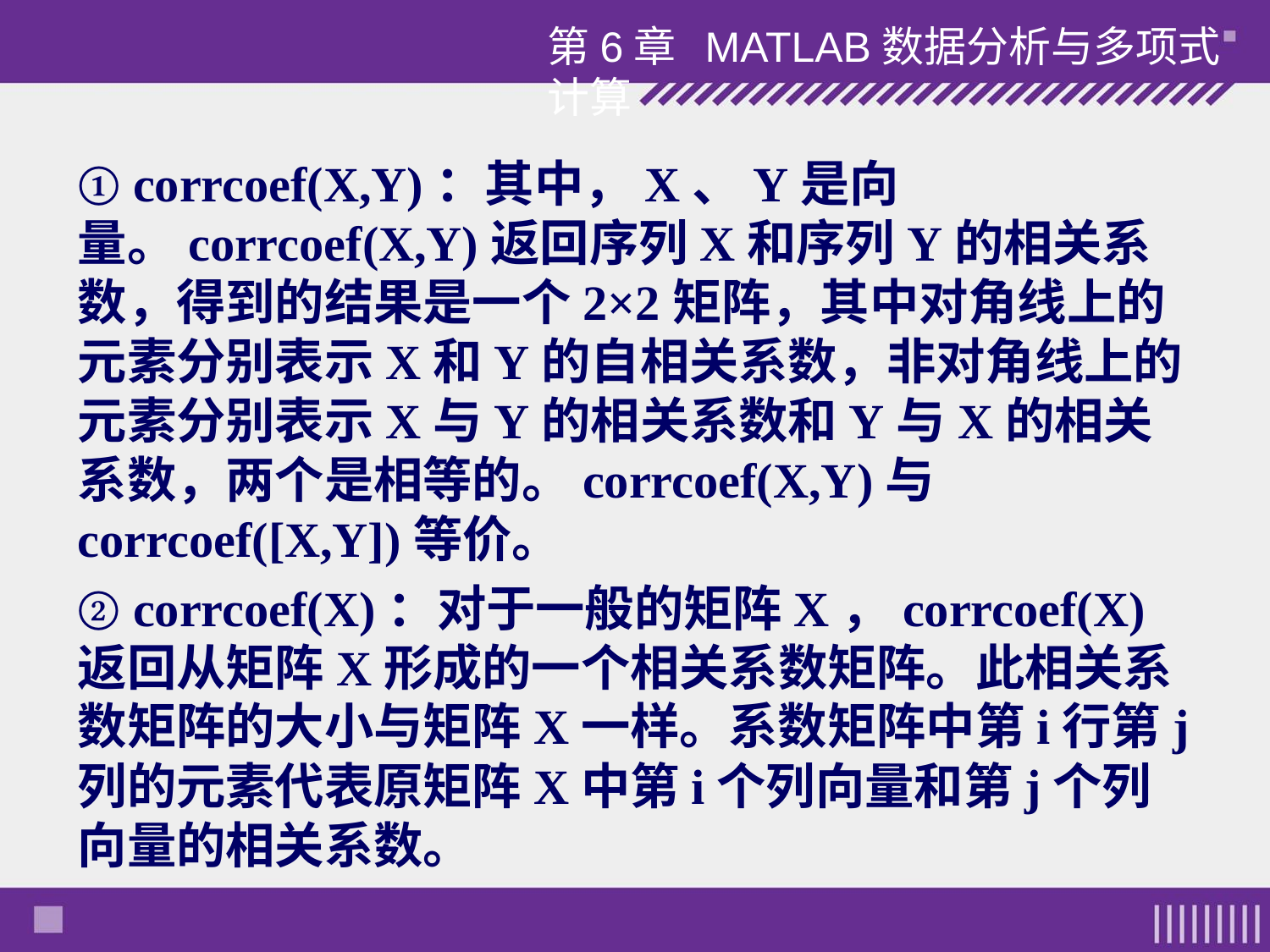

第6章  MATLAB数据分析与多项式计算
① corrcoef(X,Y)：其中，X、Y是向量。corrcoef(X,Y)返回序列X和序列Y的相关系数，得到的结果是一个2×2矩阵，其中对角线上的元素分别表示X和Y的自相关系数，非对角线上的元素分别表示X与Y的相关系数和Y与X的相关系数，两个是相等的。corrcoef(X,Y)与corrcoef([X,Y])等价。
② corrcoef(X)：对于一般的矩阵X，corrcoef(X)返回从矩阵X形成的一个相关系数矩阵。此相关系数矩阵的大小与矩阵X一样。系数矩阵中第i行第j列的元素代表原矩阵X中第i个列向量和第j个列向量的相关系数。